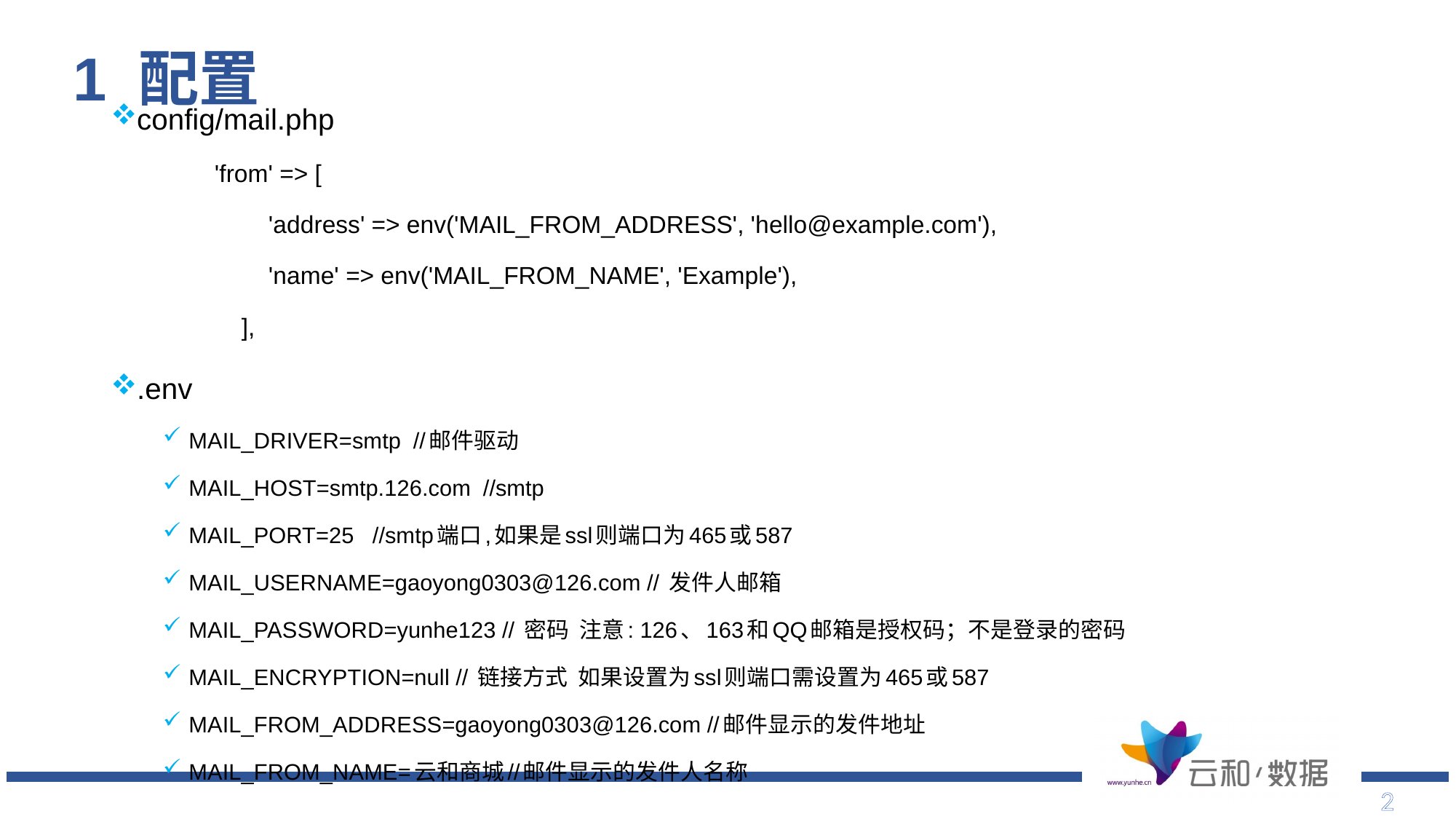

# 1 配置
config/mail.php
'from' => [
        'address' => env('MAIL_FROM_ADDRESS', 'hello@example.com'),
        'name' => env('MAIL_FROM_NAME', 'Example'),
    ],
.env
MAIL_DRIVER=smtp  //邮件驱动
MAIL_HOST=smtp.126.com  //smtp
MAIL_PORT=25   //smtp端口,如果是ssl则端口为465或587
MAIL_USERNAME=gaoyong0303@126.com // 发件人邮箱
MAIL_PASSWORD=yunhe123 // 密码  注意: 126、163和QQ邮箱是授权码；不是登录的密码
MAIL_ENCRYPTION=null // 链接方式  如果设置为ssl则端口需设置为465或587
MAIL_FROM_ADDRESS=gaoyong0303@126.com //邮件显示的发件地址
MAIL_FROM_NAME=云和商城//邮件显示的发件人名称